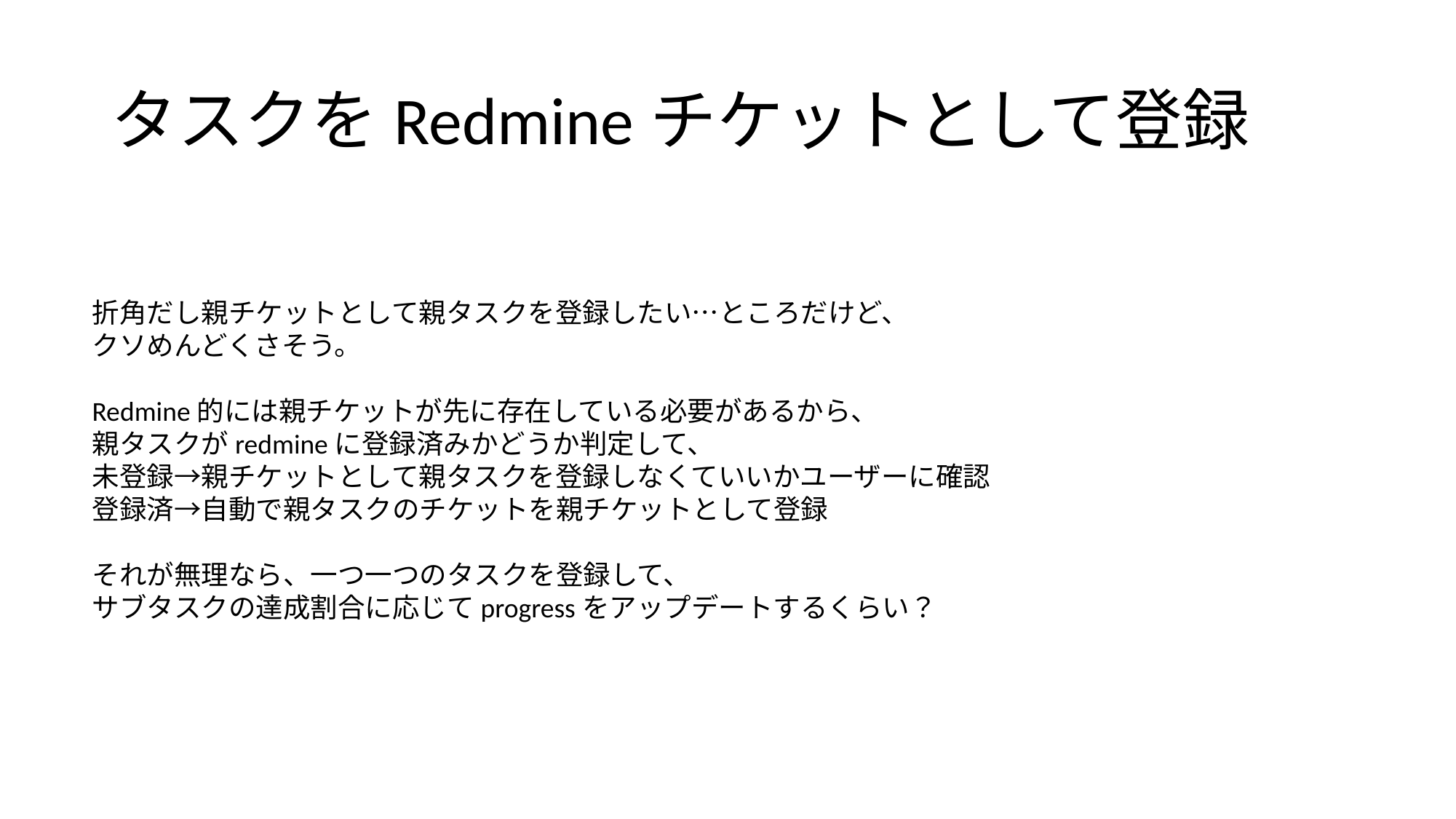

# タスクをRedmineチケットとして登録
折角だし親チケットとして親タスクを登録したい…ところだけど、
クソめんどくさそう。

Redmine的には親チケットが先に存在している必要があるから、
親タスクがredmineに登録済みかどうか判定して、
未登録→親チケットとして親タスクを登録しなくていいかユーザーに確認
登録済→自動で親タスクのチケットを親チケットとして登録

それが無理なら、一つ一つのタスクを登録して、
サブタスクの達成割合に応じてprogressをアップデートするくらい？